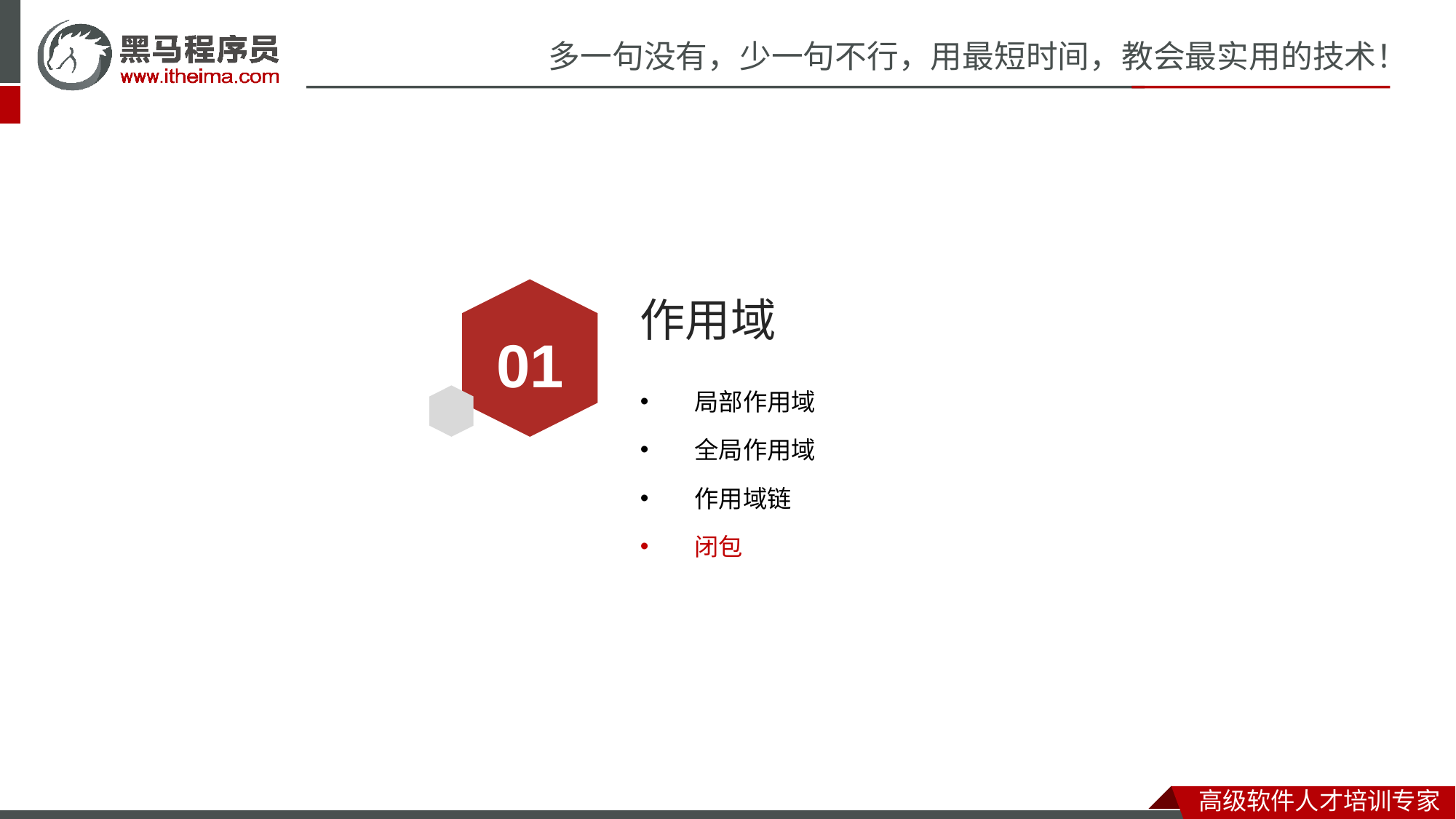

# 作用域
01
局部作用域
全局作用域
作用域链
闭包